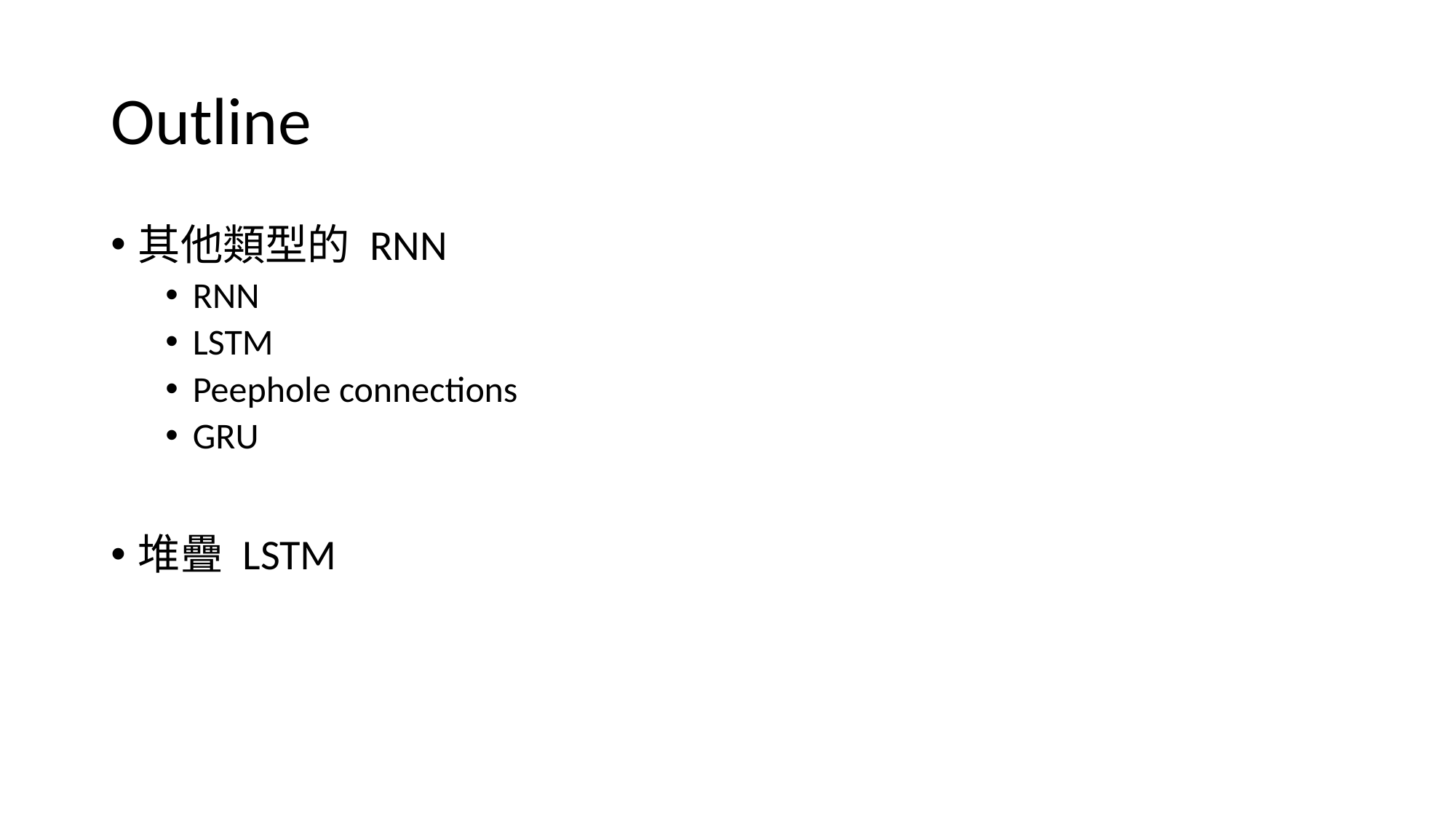

# Outline
其他類型的 RNN
RNN
LSTM
Peephole connections
GRU

堆疊 LSTM